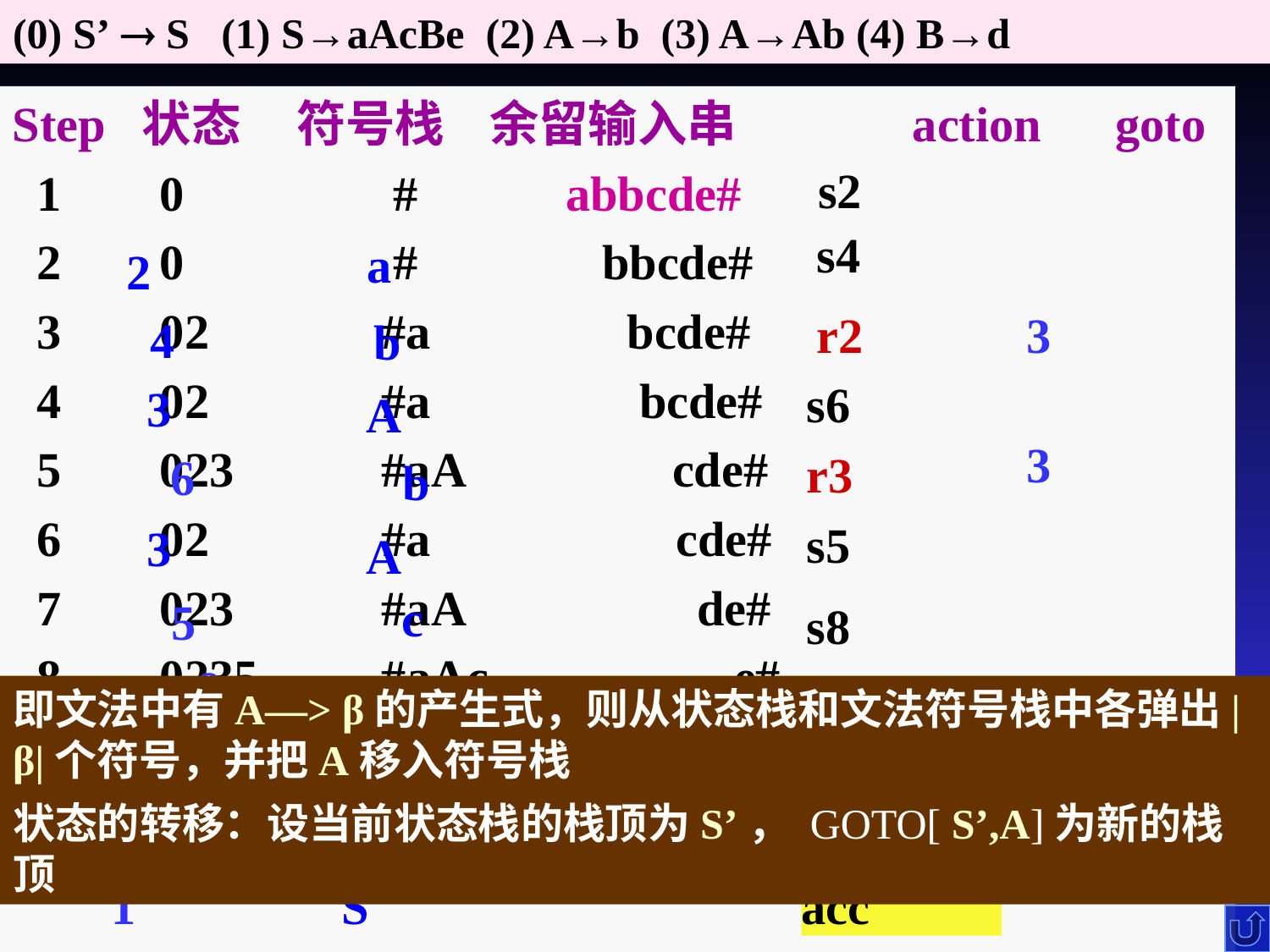

(0) S’ → S   (1) S→aAcBe  (2) A→b  (3) A→Ab (4) B→d
Step  状态     符号栈    余留输入串	       action      goto
  1        0                 #            abbcde#
  2        0                 #               bbcde#
  3        02              #a                bcde#
  4        02              #a                 bcde#
  5        023            #aA                 cde#
  6        02              #a                    cde#
  7        023            #aA                   de#
  8        0235          #aAc                    e#
  9        0235          #aAc                    e#
 10      02357        #aAcB                   #
  11     0                #                             #
s2
s4
a
2
r2
3
4
b
s6
3
A
3
r3
6
b
s5
3
A
c
s8
5
8
r4
7
d
即文法中有A—> β的产生式，则从状态栈和文法符号栈中各弹出|β|个符号，并把A移入符号栈
状态的转移：设当前状态栈的栈顶为S’， GOTO[ S’,A]为新的栈顶
s9
7
B
1
r1
9
e
acc
1
S
第 30 页